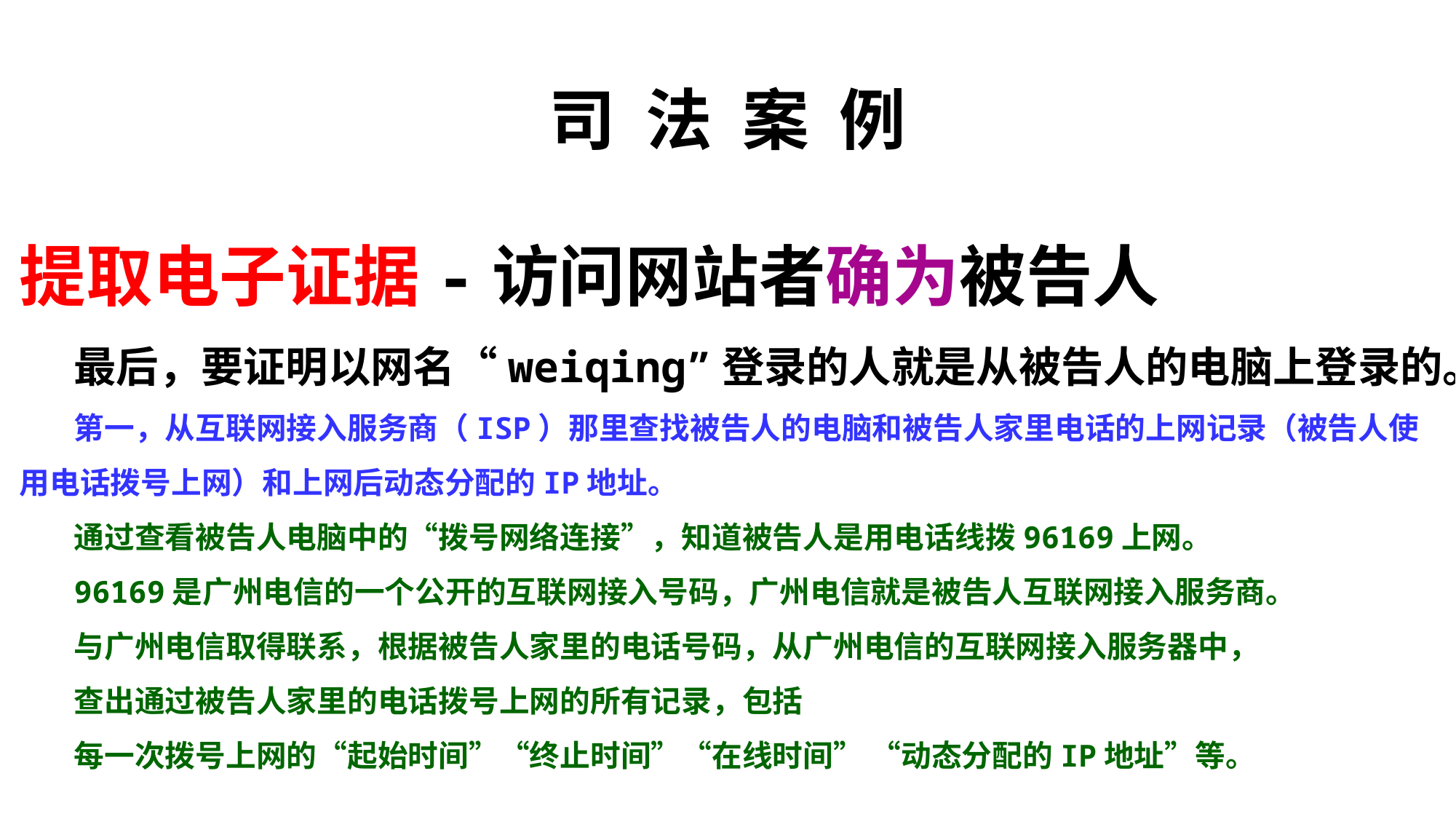

# 司  法  案  例
提取电子证据-访问网站者确为被告人
最后，要证明以网名“weiqing”登录的人就是从被告人的电脑上登录的。
第一，从互联网接入服务商（ISP）那里查找被告人的电脑和被告人家里电话的上网记录（被告人使用电话拨号上网）和上网后动态分配的IP地址。
通过查看被告人电脑中的“拨号网络连接”，知道被告人是用电话线拨96169上网。
96169是广州电信的一个公开的互联网接入号码，广州电信就是被告人互联网接入服务商。
与广州电信取得联系，根据被告人家里的电话号码，从广州电信的互联网接入服务器中，
查出通过被告人家里的电话拨号上网的所有记录，包括
每一次拨号上网的“起始时间”“终止时间”“在线时间” “动态分配的IP地址”等。